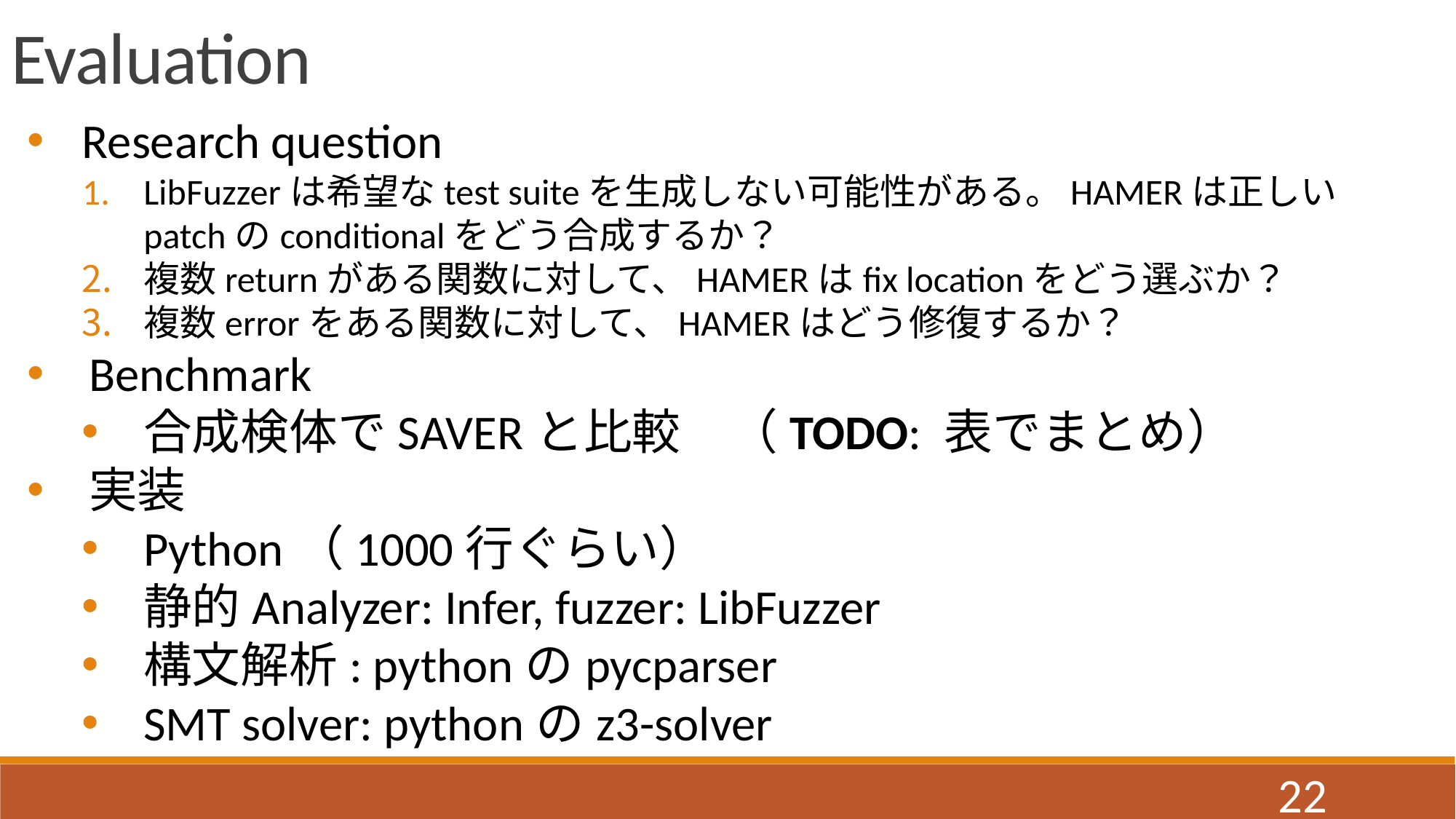

Evaluation
Research question
LibFuzzerは希望なtest suiteを生成しない可能性がある。HAMERは正しいpatchのconditionalをどう合成するか？
複数returnがある関数に対して、HAMERはfix locationをどう選ぶか？
複数errorをある関数に対して、HAMERはどう修復するか？
Benchmark
合成検体でSAVERと比較　（TODO: 表でまとめ）
実装
Python（1000行ぐらい）
静的Analyzer: Infer, fuzzer: LibFuzzer
構文解析: pythonのpycparser
SMT solver: pythonのz3-solver
22